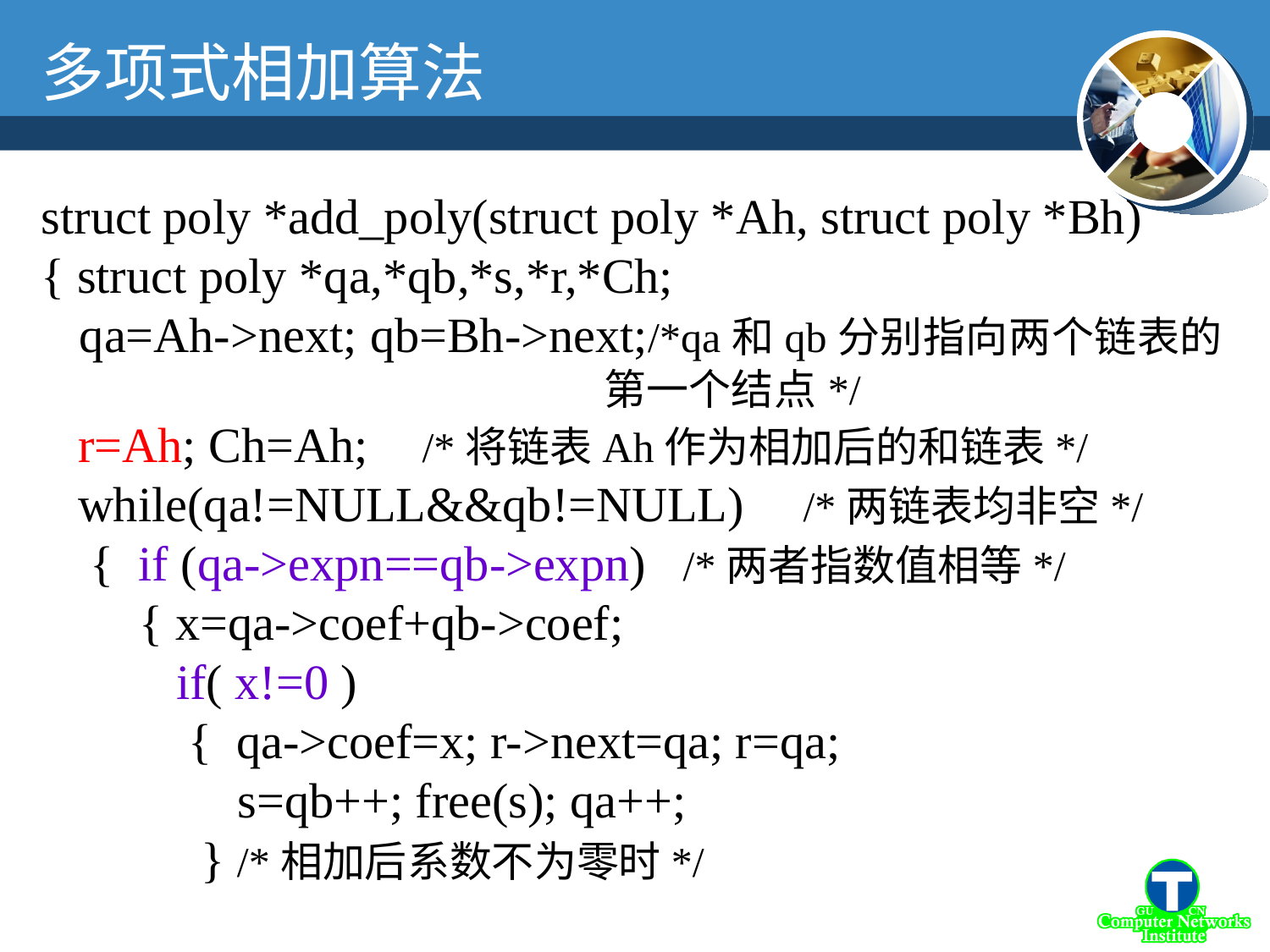

多项式相加算法

struct poly *add_poly(struct poly *Ah, struct poly *Bh)
{ struct poly *qa,*qb,*s,*r,*Ch;
   qa=Ah->next; qb=Bh->next;/*qa和qb分别指向两个链表的         	                                              第一个结点*/
   r=Ah; Ch=Ah;	/*将链表Ah作为相加后的和链表*/
   while(qa!=NULL&&qb!=NULL) 	/*两链表均非空*/
    {  if (qa->expn==qb->expn)   /*两者指数值相等*/
        { x=qa->coef+qb->coef;
           if( x!=0 )
            {  qa->coef=x; r->next=qa; r=qa;
                s=qb++; free(s); qa++;
                  } /*相加后系数不为零时*/